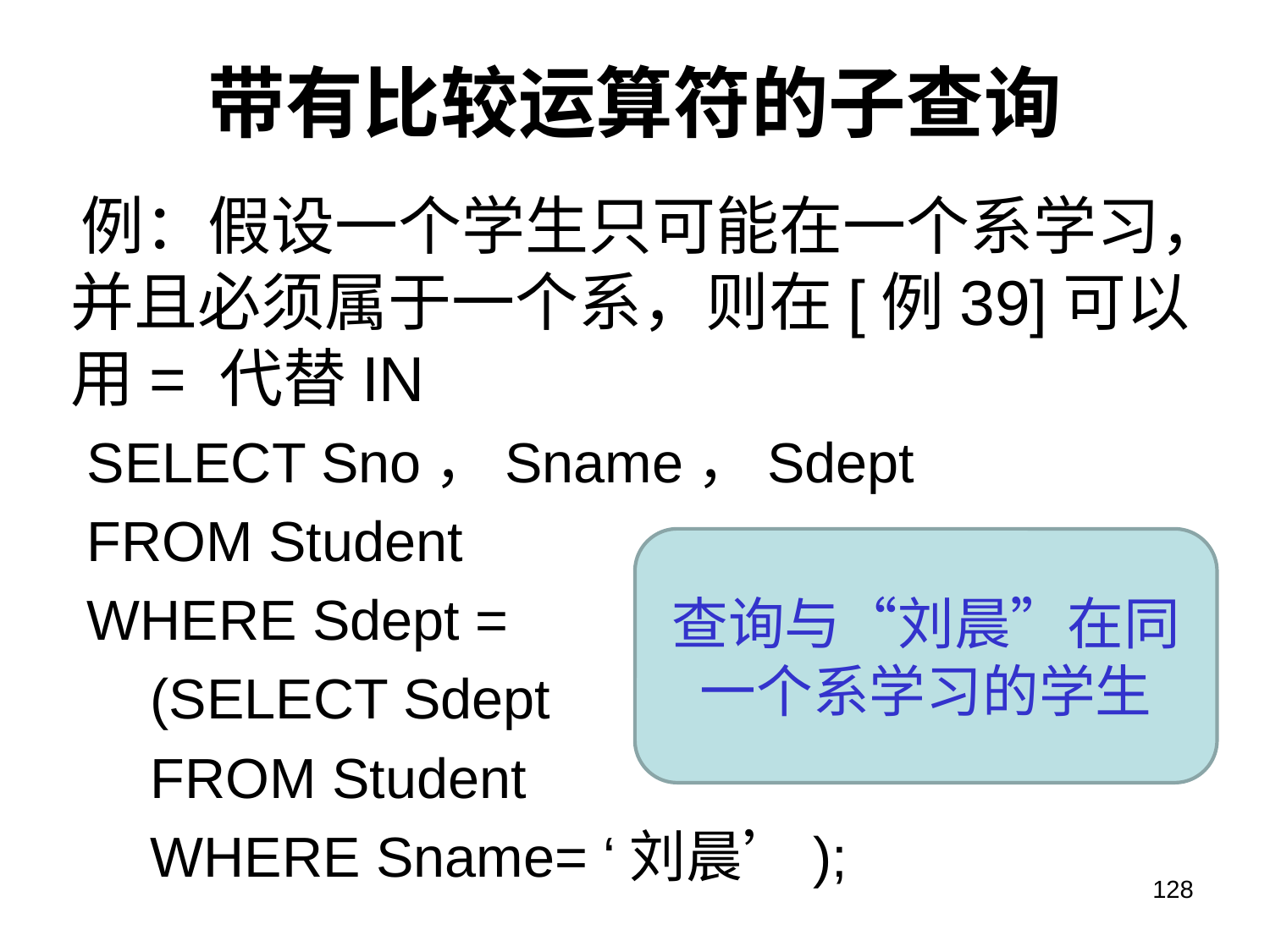

# 带有比较运算符的子查询
   例：假设一个学生只可能在一个系学习，并且必须属于一个系，则在[例39]可以用= 代替IN
SELECT Sno，Sname，Sdept
FROM Student
WHERE Sdept =
(SELECT Sdept
FROM Student
WHERE Sname= ‘刘晨’);
查询与“刘晨”在同一个系学习的学生
128